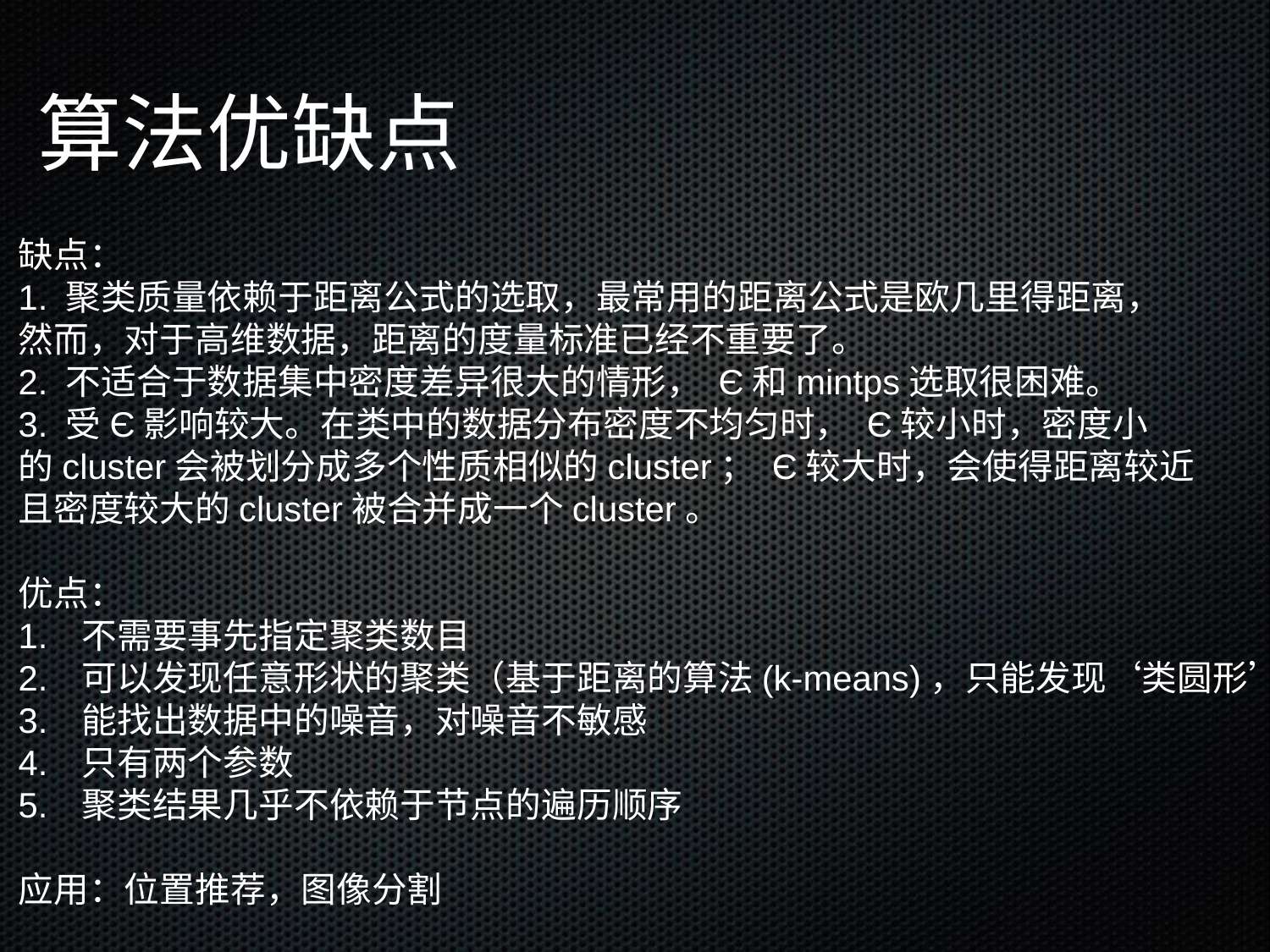

算法优缺点
缺点：
1. 聚类质量依赖于距离公式的选取，最常用的距离公式是欧几里得距离，
然而，对于高维数据，距离的度量标准已经不重要了。
2. 不适合于数据集中密度差异很大的情形， Є和mintps选取很困难。
3. 受Є影响较大。在类中的数据分布密度不均匀时， Є较小时，密度小
的cluster会被划分成多个性质相似的cluster； Є较大时，会使得距离较近
且密度较大的cluster被合并成一个cluster。

优点：
不需要事先指定聚类数目
可以发现任意形状的聚类（基于距离的算法(k-means)，只能发现‘类圆形’的聚类
能找出数据中的噪音，对噪音不敏感
只有两个参数
聚类结果几乎不依赖于节点的遍历顺序

应用：位置推荐，图像分割